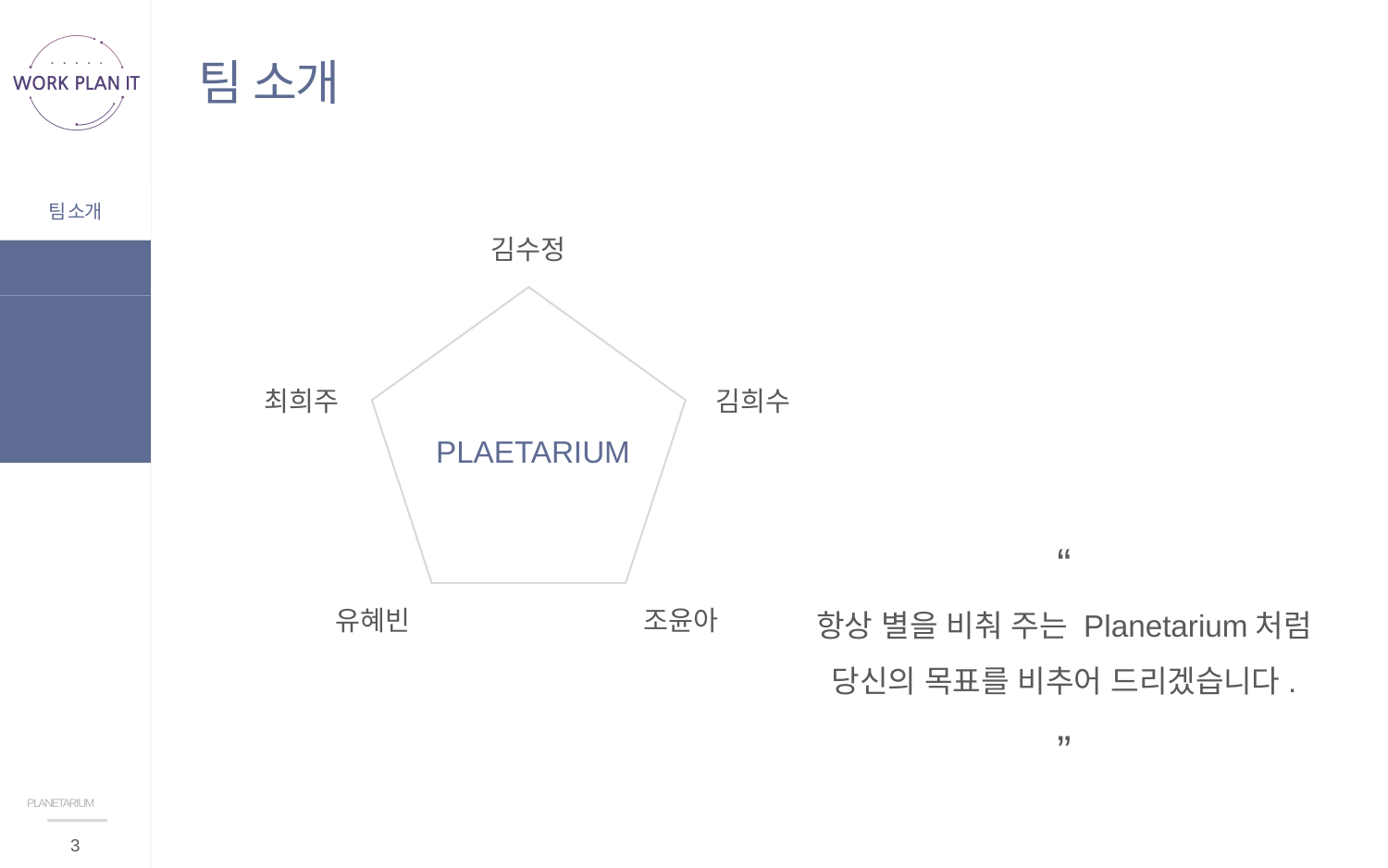

# 팀 소개
팀 소개
김수정
기획 의도

사용 도구
사이트 소개
최희주
김희수
기대 효과
 PLAETARIUM
“
항상 별을 비춰 주는 Planetarium처럼
당신의 목표를 비추어 드리겠습니다.
”
유혜빈
조윤아
PLANETARIUM
3